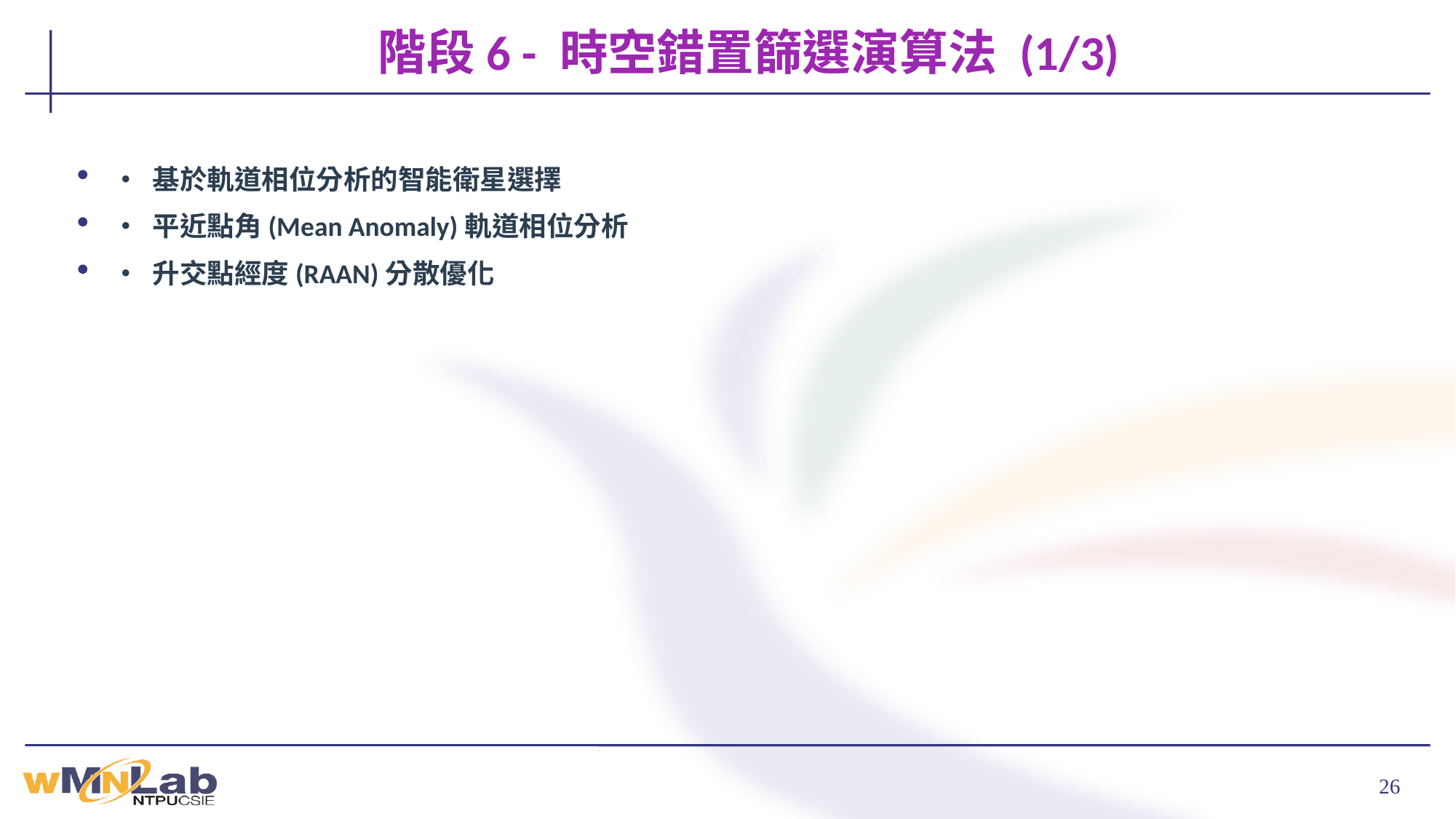

# 階段6 - 時空錯置篩選演算法 (1/3)

• 基於軌道相位分析的智能衛星選擇
• 平近點角(Mean Anomaly)軌道相位分析
• 升交點經度(RAAN)分散優化